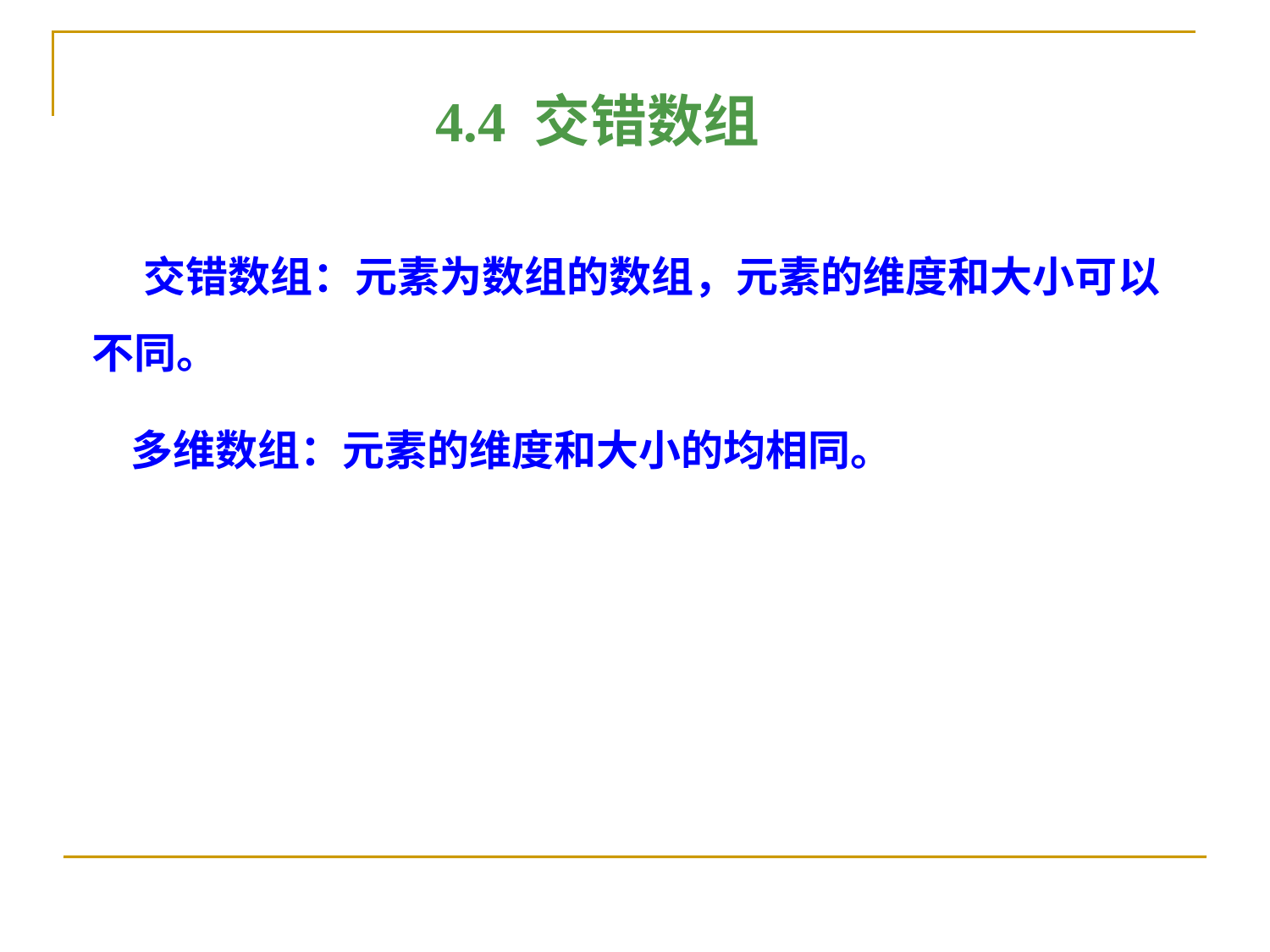

4.4 交错数组
　 交错数组：元素为数组的数组，元素的维度和大小可以不同。
   多维数组：元素的维度和大小的均相同。